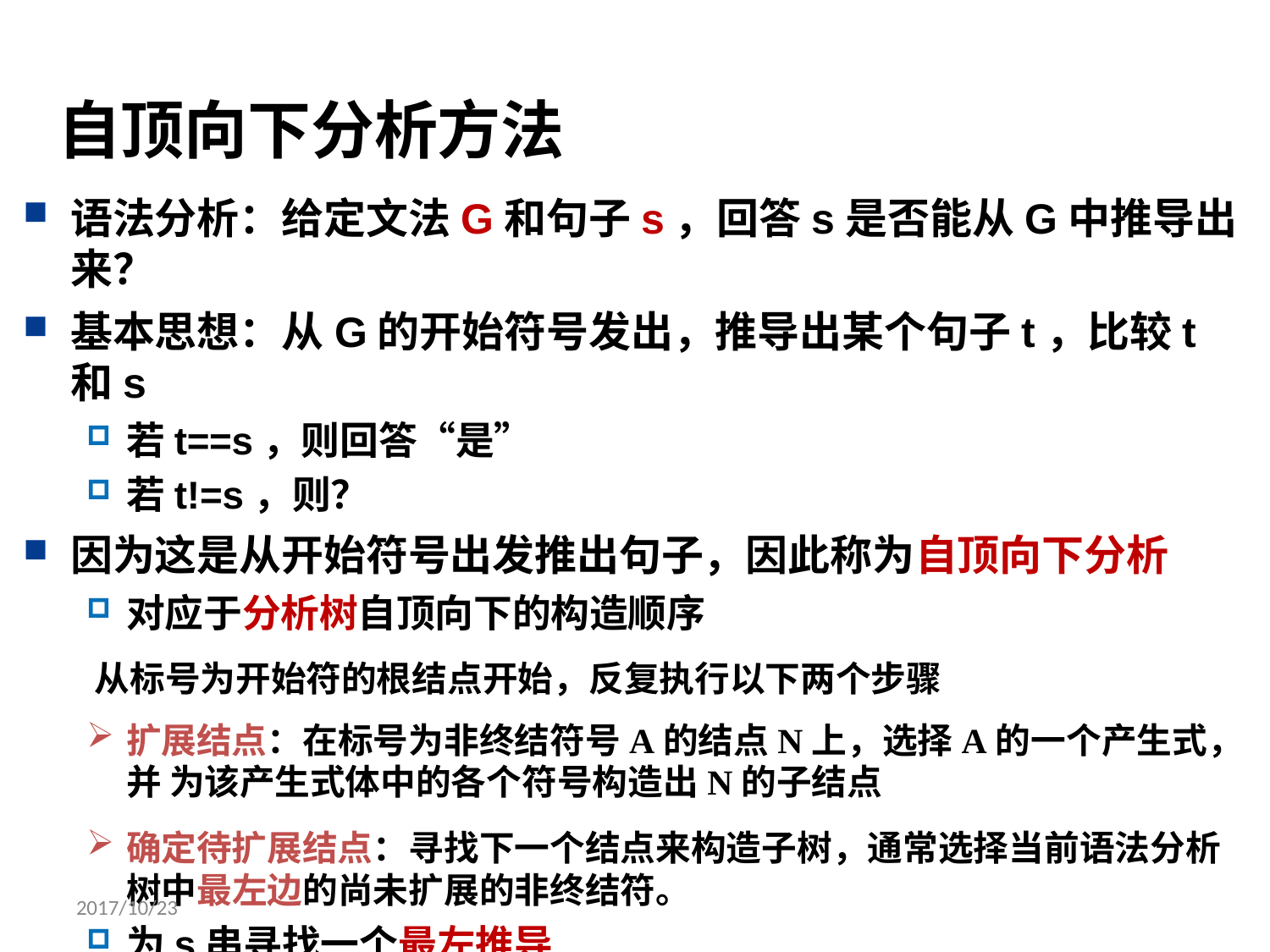

# 自顶向下分析方法
语法分析：给定文法G和句子s，回答s是否能从G中推导出来？
基本思想：从G的开始符号发出，推导出某个句子t，比较t和s
若t==s，则回答“是”
若t!=s，则？
因为这是从开始符号出发推出句子，因此称为自顶向下分析
对应于分析树自顶向下的构造顺序
从标号为开始符的根结点开始，反复执行以下两个步骤
扩展结点：在标号为非终结符号A的结点N上，选择A的一个产生式，并 为该产生式体中的各个符号构造出N的子结点
确定待扩展结点：寻找下一个结点来构造子树，通常选择当前语法分析 树中最左边的尚未扩展的非终结符。
为s串寻找一个最左推导
2017/10/23
2